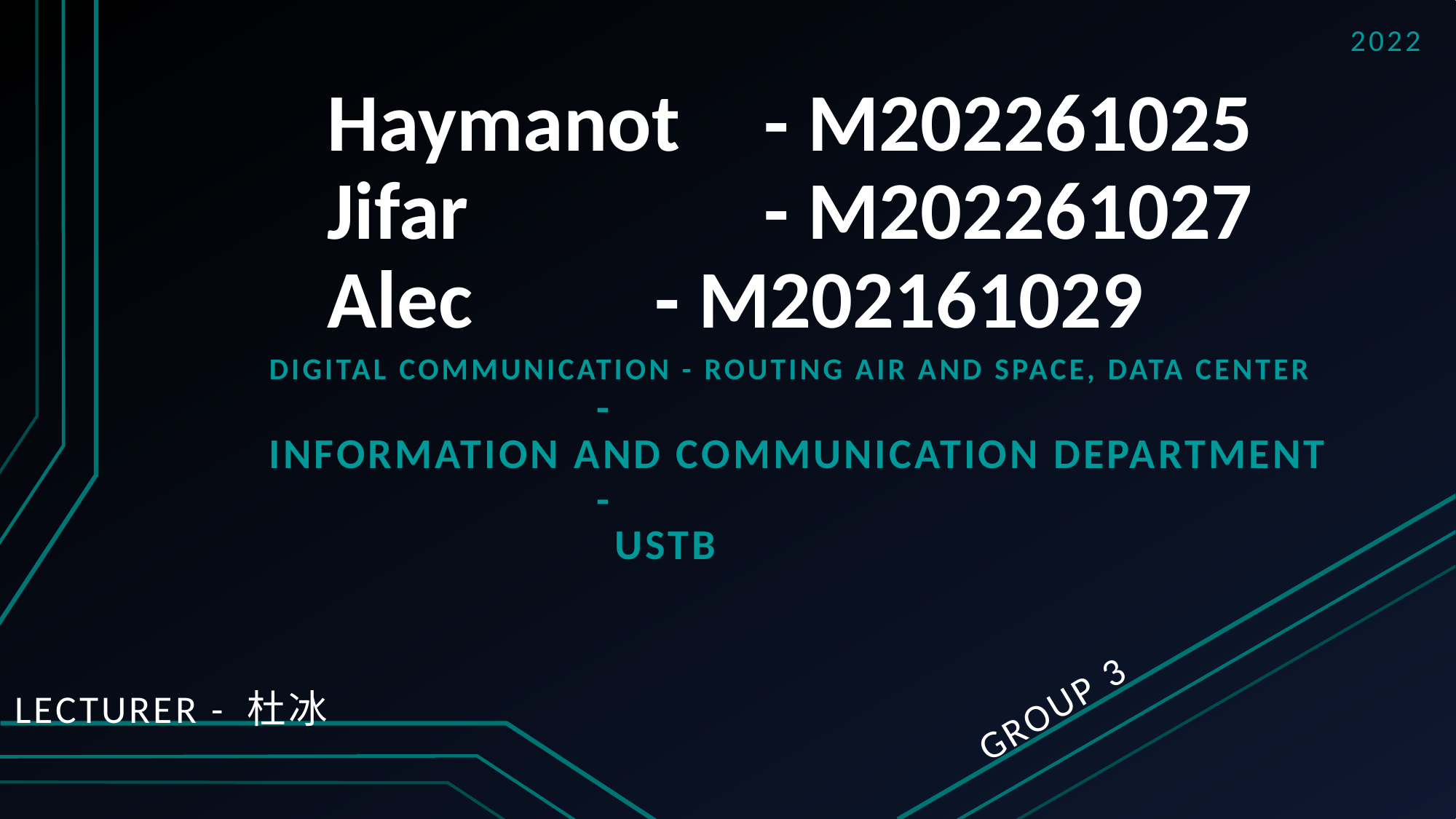

2022
Haymanot	- M202261025
Jifar 			- M202261027
Alec 		- M202161029

	DIGITAL Communication - ROUTING AIR AND SPACE, DATA CENTER
				-
 	information and communication department
				-
		       	          ustb
GROUP 3
Lecturer - 杜冰